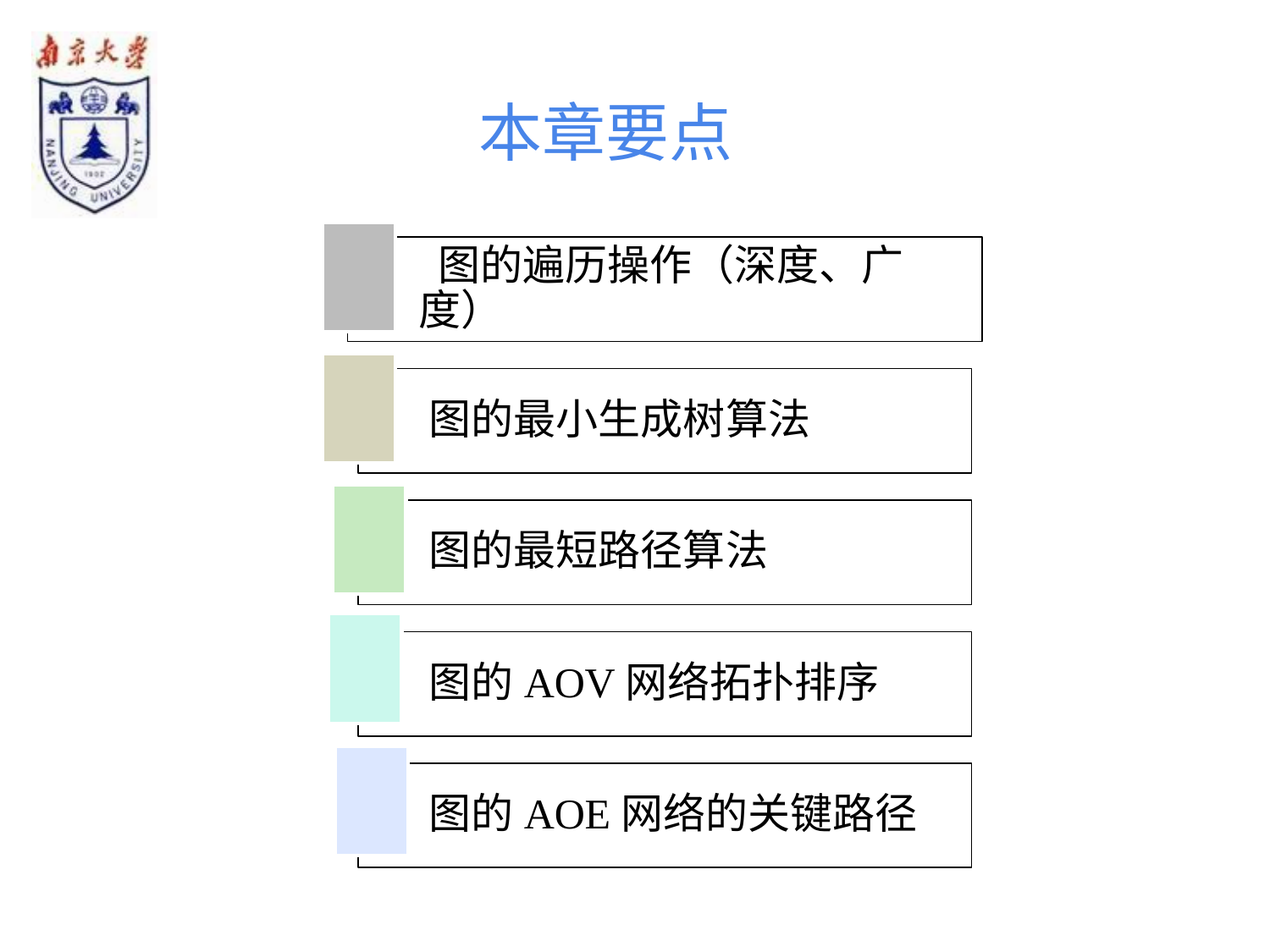

本章要点
 图的遍历操作（深度、广度）
图的最小生成树算法
图的最短路径算法
图的AOV网络拓扑排序
图的AOE网络的关键路径